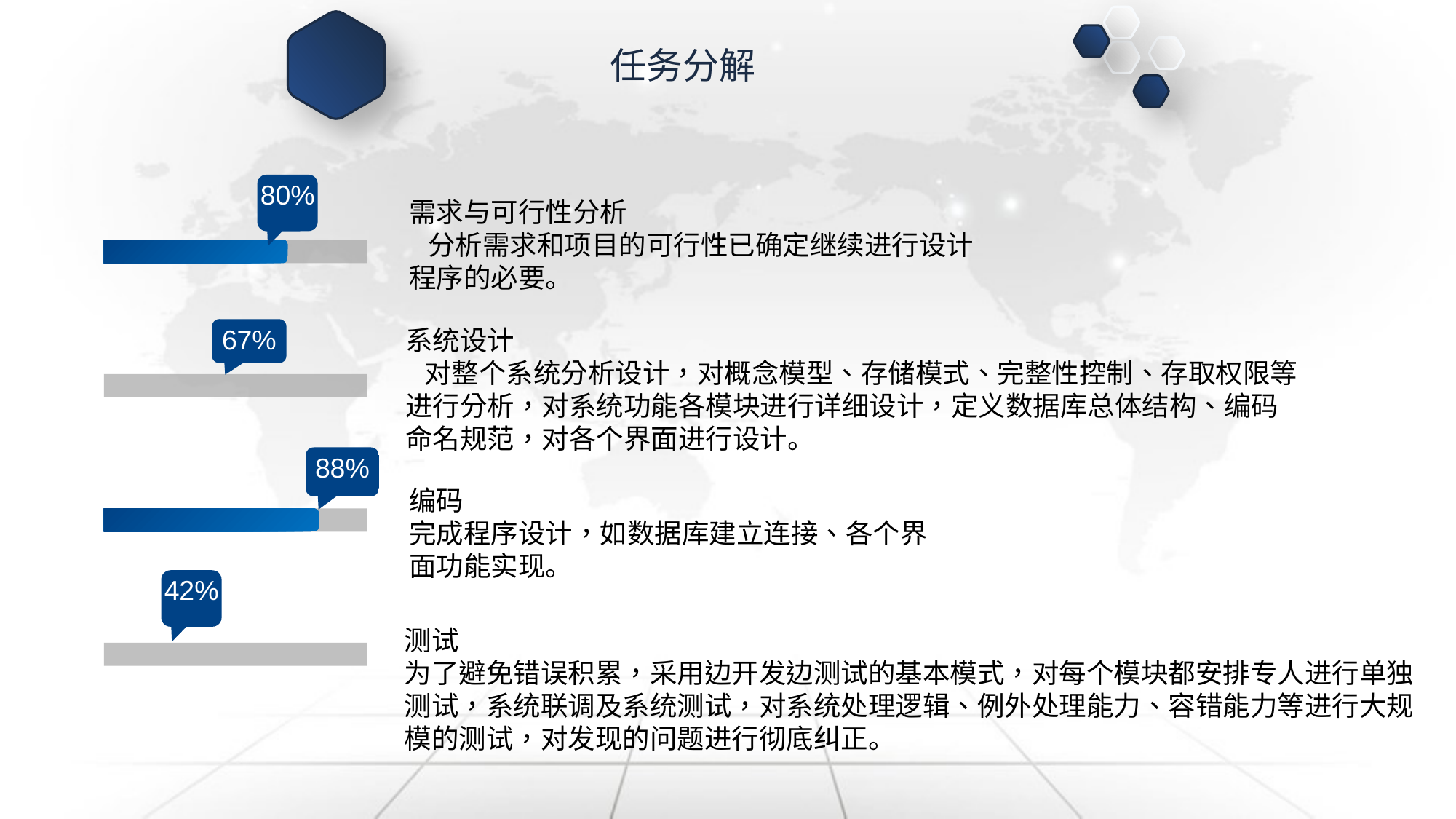

任务分解

80%

需求与可行性分析
  分析需求和项目的可行性已确定继续进行设计程序的必要。

67%

系统设计
  对整个系统分析设计，对概念模型、存储模式、完整性控制、存取权限等进行分析，对系统功能各模块进行详细设计，定义数据库总体结构、编码命名规范，对各个界面进行设计。

88%

编码
完成程序设计，如数据库建立连接、各个界面功能实现。

42%

测试
为了避免错误积累，采用边开发边测试的基本模式，对每个模块都安排专人进行单独测试，系统联调及系统测试，对系统处理逻辑、例外处理能力、容错能力等进行大规模的测试，对发现的问题进行彻底纠正。